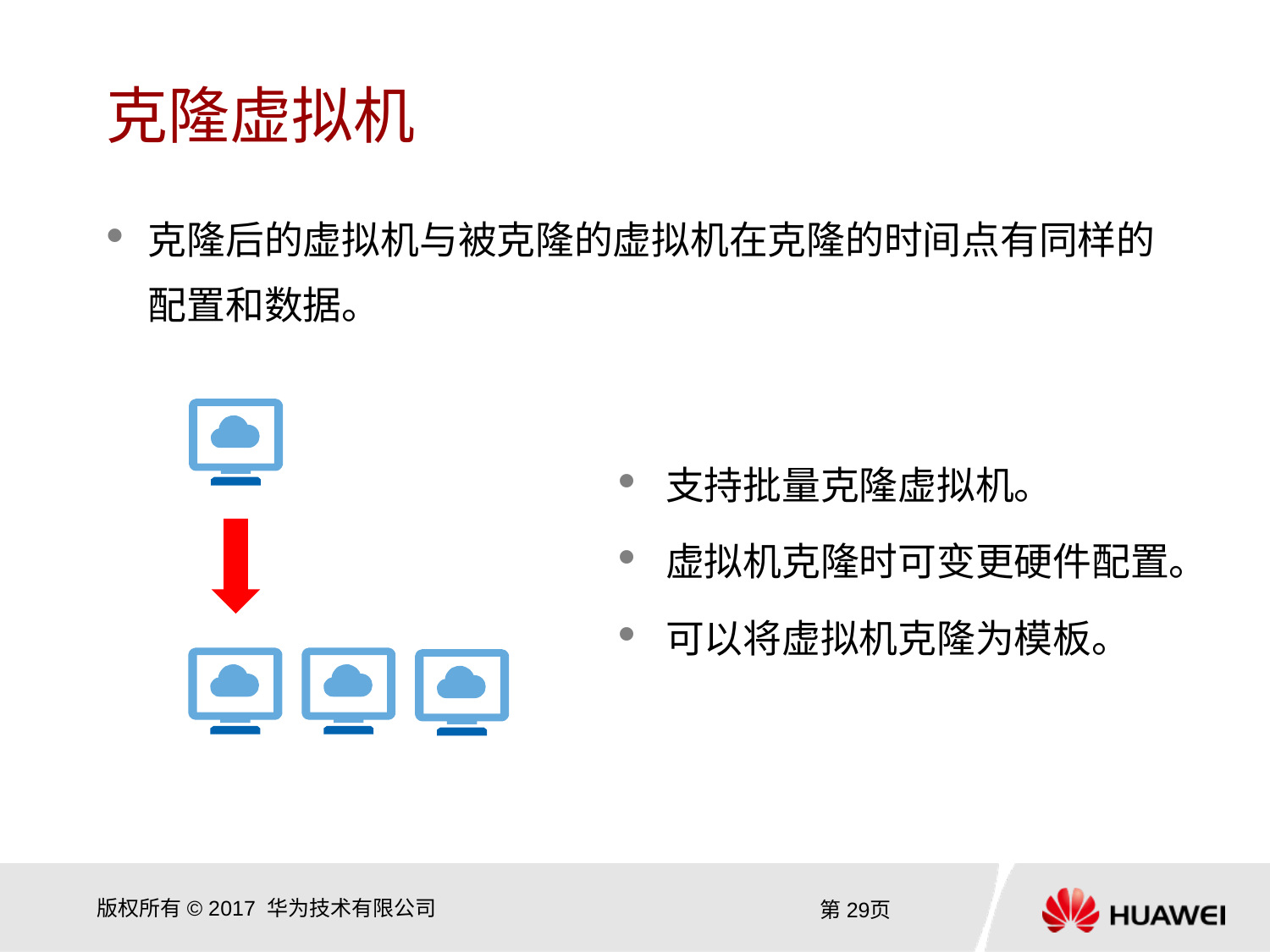

# 克隆虚拟机
克隆后的虚拟机与被克隆的虚拟机在克隆的时间点有同样的配置和数据。

支持批量克隆虚拟机。
虚拟机克隆时可变更硬件配置。
可以将虚拟机克隆为模板。